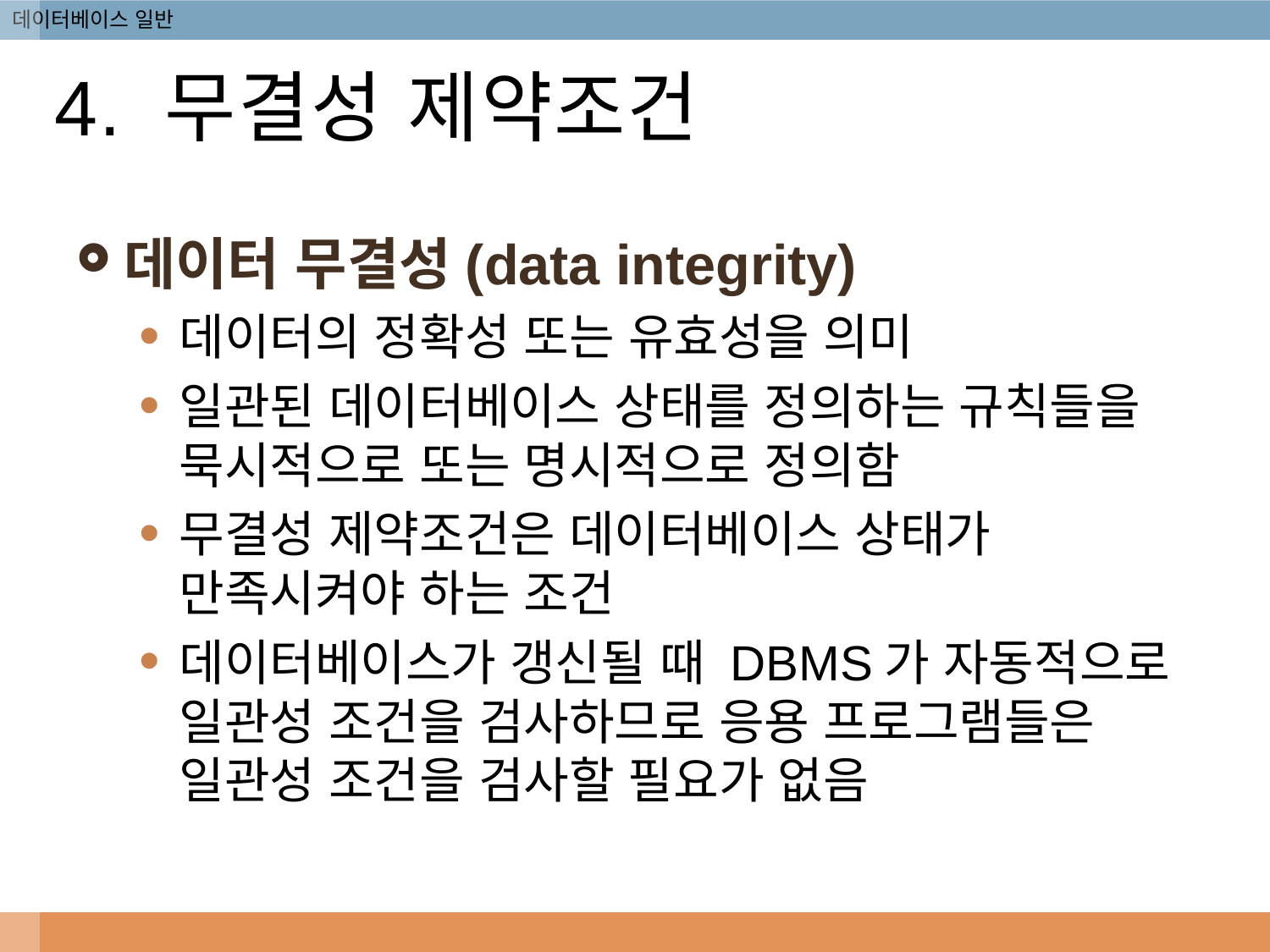

# 4. 무결성 제약조건
데이터 무결성(data integrity)
데이터의 정확성 또는 유효성을 의미
일관된 데이터베이스 상태를 정의하는 규칙들을 묵시적으로 또는 명시적으로 정의함
무결성 제약조건은 데이터베이스 상태가 만족시켜야 하는 조건
데이터베이스가 갱신될 때 DBMS가 자동적으로 일관성 조건을 검사하므로 응용 프로그램들은 일관성 조건을 검사할 필요가 없음